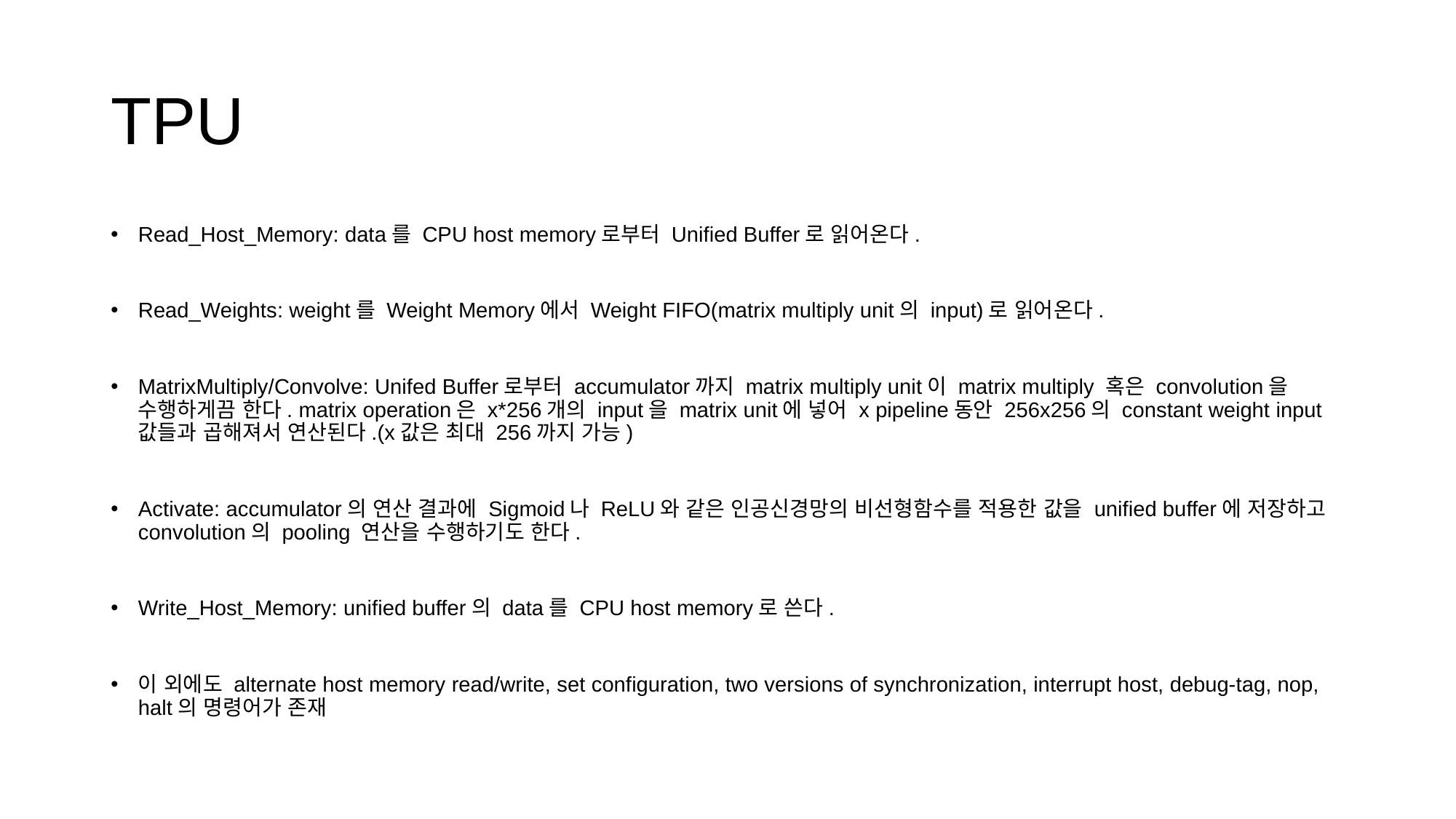

# TPU
Read_Host_Memory: data를 CPU host memory로부터 Unified Buffer로 읽어온다.

Read_Weights: weight를 Weight Memory에서 Weight FIFO(matrix multiply unit의 input)로 읽어온다.

MatrixMultiply/Convolve: Unifed Buffer로부터 accumulator까지 matrix multiply unit이 matrix multiply 혹은 convolution을 수행하게끔 한다. matrix operation은 x*256개의 input을 matrix unit에 넣어 x pipeline동안 256x256의 constant weight input값들과 곱해져서 연산된다.(x값은 최대 256까지 가능)

Activate: accumulator의 연산 결과에 Sigmoid나 ReLU와 같은 인공신경망의 비선형함수를 적용한 값을 unified buffer에 저장하고 convolution의 pooling 연산을 수행하기도 한다.

Write_Host_Memory: unified buffer의 data를 CPU host memory로 쓴다.

이 외에도 alternate host memory read/write, set configuration, two versions of synchronization, interrupt host, debug-tag, nop, halt의 명령어가 존재